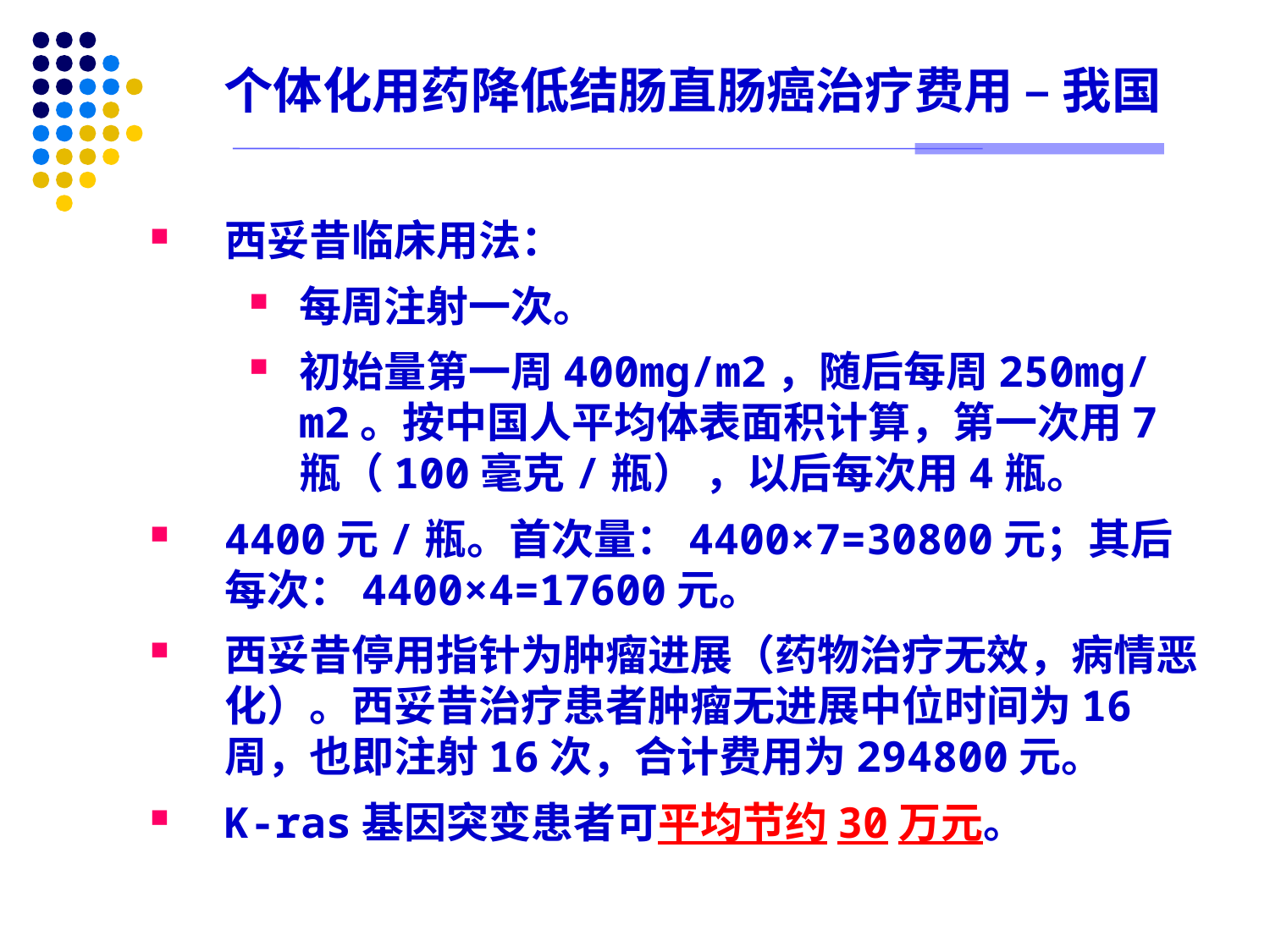

个体化用药降低结肠直肠癌治疗费用 – 我国
西妥昔临床用法：
每周注射一次。
初始量第一周400mg/m2，随后每周250mg/m2。按中国人平均体表面积计算，第一次用7瓶（100毫克/瓶） ，以后每次用4瓶。
4400元/瓶。首次量：4400×7=30800元；其后每次：4400×4=17600元。
西妥昔停用指针为肿瘤进展（药物治疗无效，病情恶化）。西妥昔治疗患者肿瘤无进展中位时间为16周，也即注射16次，合计费用为294800元。
K-ras基因突变患者可平均节约30万元。